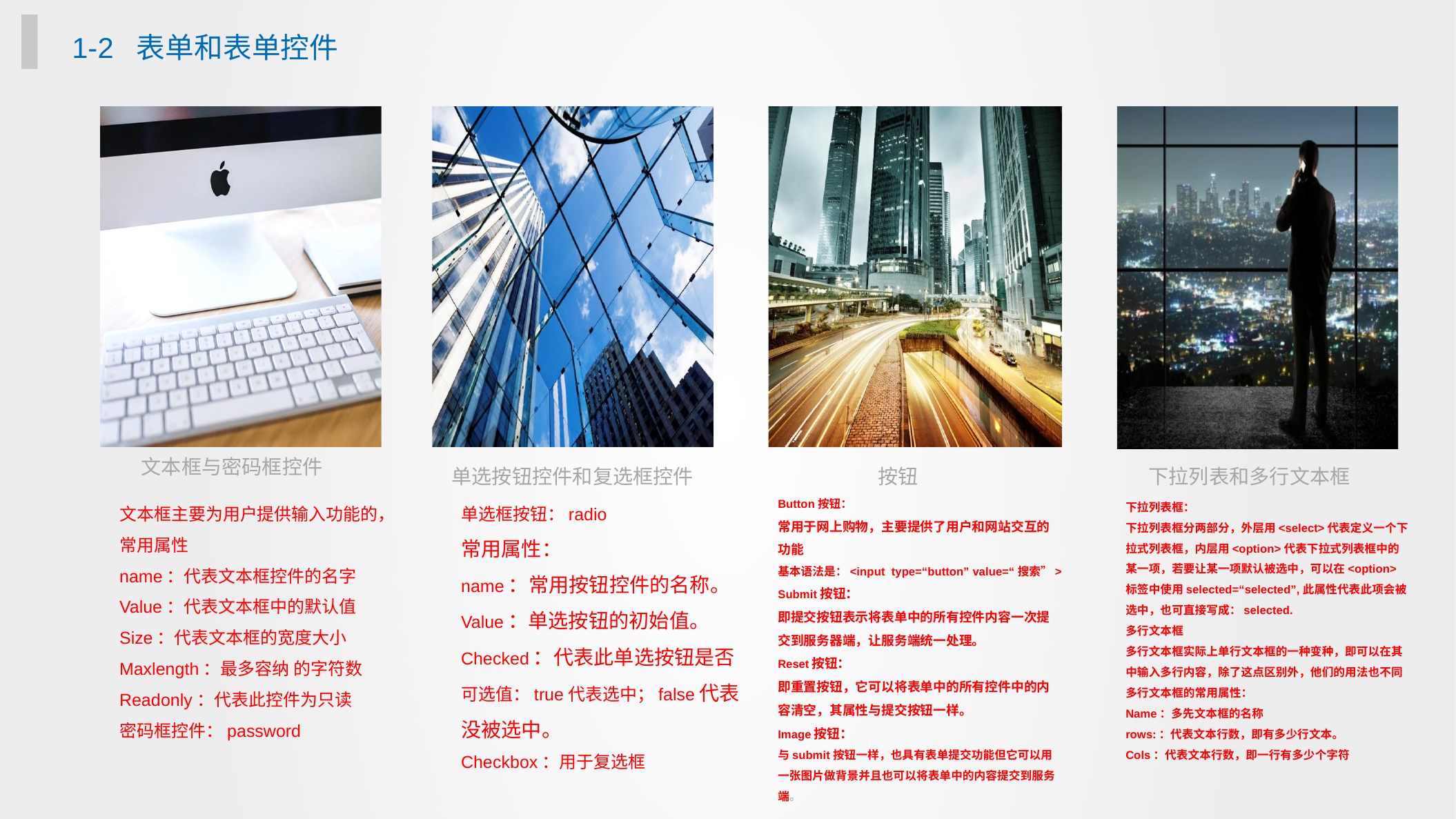

1-2  表单和表单控件

文本框与密码框控件
下拉列表和多行文本框
按钮
单选按钮控件和复选框控件
Button按钮：
常用于网上购物，主要提供了用户和网站交互的功能
基本语法是：<input  type=“button” value=“搜索”>
Submit按钮：
即提交按钮表示将表单中的所有控件内容一次提交到服务器端，让服务端统一处理。
Reset按钮：
即重置按钮，它可以将表单中的所有控件中的内容清空，其属性与提交按钮一样。
Image按钮：
与submit按钮一样，也具有表单提交功能但它可以用一张图片做背景并且也可以将表单中的内容提交到服务端。

文本框主要为用户提供输入功能的，常用属性
name：代表文本框控件的名字
Value：代表文本框中的默认值
Size：代表文本框的宽度大小
Maxlength：最多容纳 的字符数
Readonly：代表此控件为只读
密码框控件：password

下拉列表框：
下拉列表框分两部分，外层用<select>代表定义一个下拉式列表框，内层用<option>代表下拉式列表框中的某一项，若要让某一项默认被选中，可以在<option>标签中使用selected=“selected”,此属性代表此项会被选中，也可直接写成：selected.
多行文本框
多行文本框实际上单行文本框的一种变种，即可以在其中输入多行内容，除了这点区别外，他们的用法也不同
多行文本框的常用属性：
Name：多先文本框的名称
rows:：代表文本行数，即有多少行文本。
Cols：代表文本行数，即一行有多少个字符
单选框按钮：radio
常用属性：
name：常用按钮控件的名称。
Value：单选按钮的初始值。
Checked：代表此单选按钮是否
可选值：true代表选中；false代表没被选中。
Checkbox：用于复选框